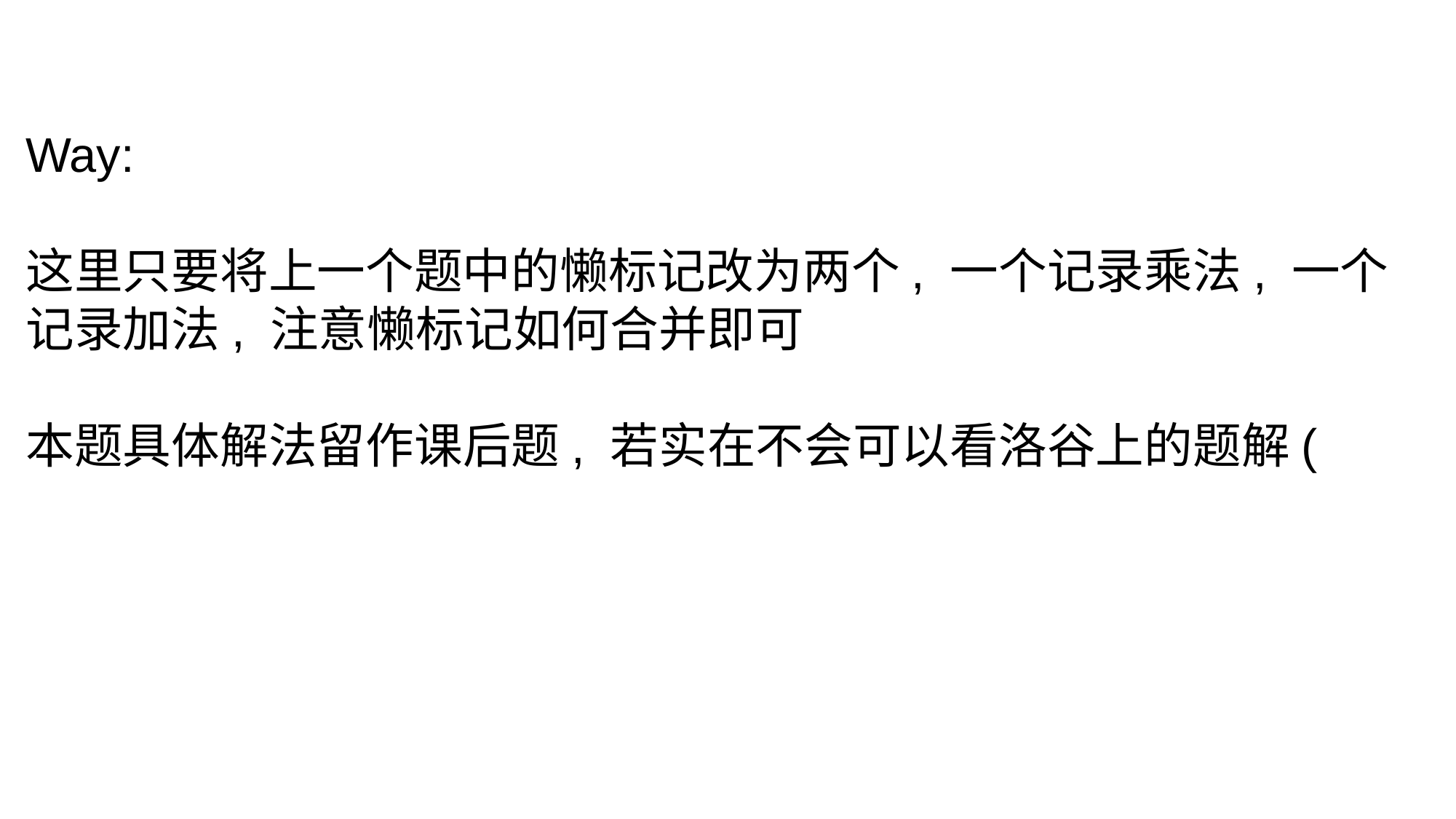

Way:

这里只要将上一个题中的懒标记改为两个, 一个记录乘法, 一个记录加法, 注意懒标记如何合并即可

本题具体解法留作课后题, 若实在不会可以看洛谷上的题解(